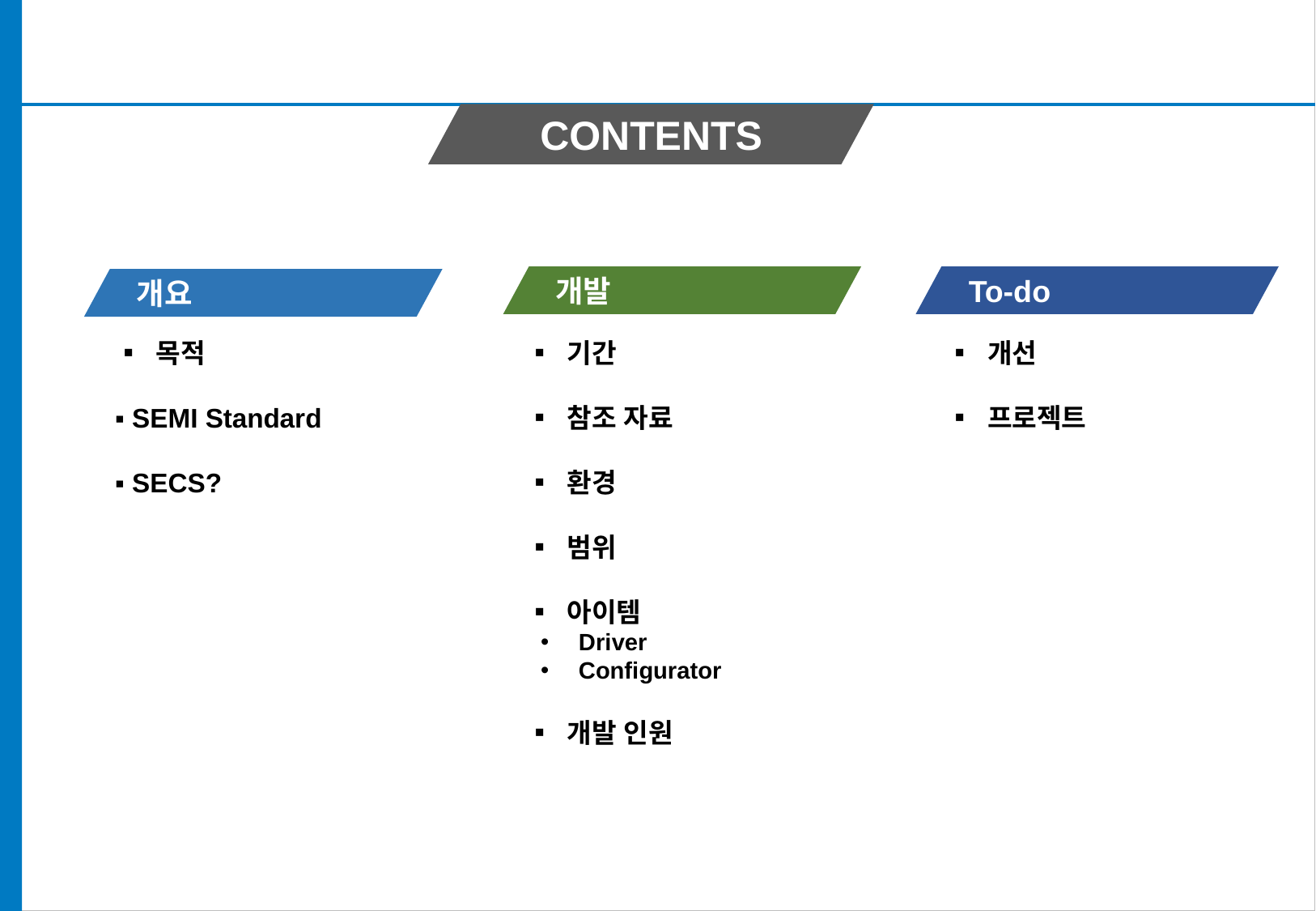

CONTENTS
개발
To-do
개요
▪ 목적

▪ SEMI Standard

▪ SECS?
▪ 기간

▪ 참조 자료

▪ 환경

▪ 범위

▪ 아이템
Driver
Configurator

▪ 개발 인원
▪ 개선

▪ 프로젝트